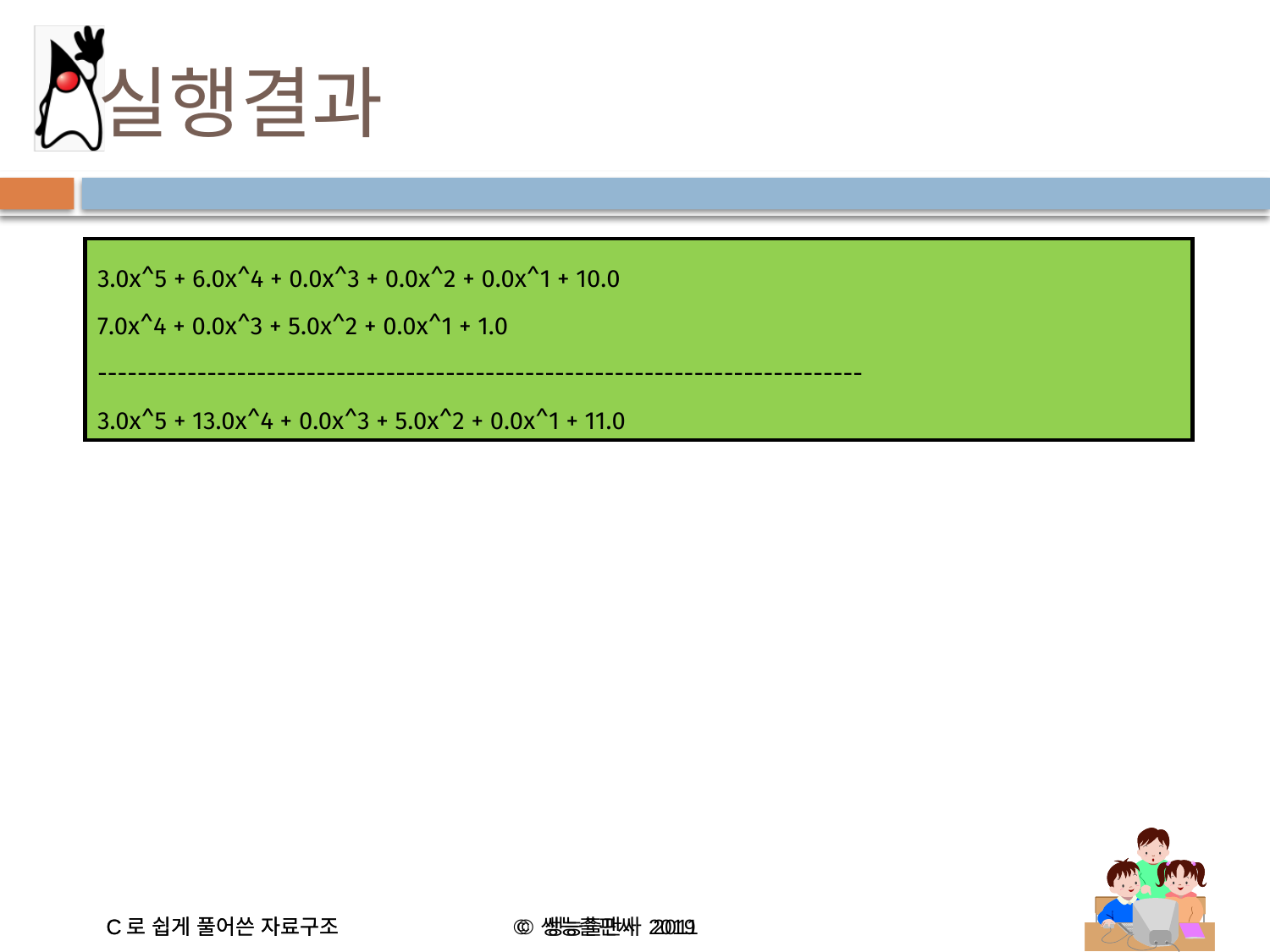

# 실행결과
3.0x^5 + 6.0x^4 + 0.0x^3 + 0.0x^2 + 0.0x^1 + 10.0
7.0x^4 + 0.0x^3 + 5.0x^2 + 0.0x^1 + 1.0
-----------------------------------------------------------------------------
3.0x^5 + 13.0x^4 + 0.0x^3 + 5.0x^2 + 0.0x^1 + 11.0